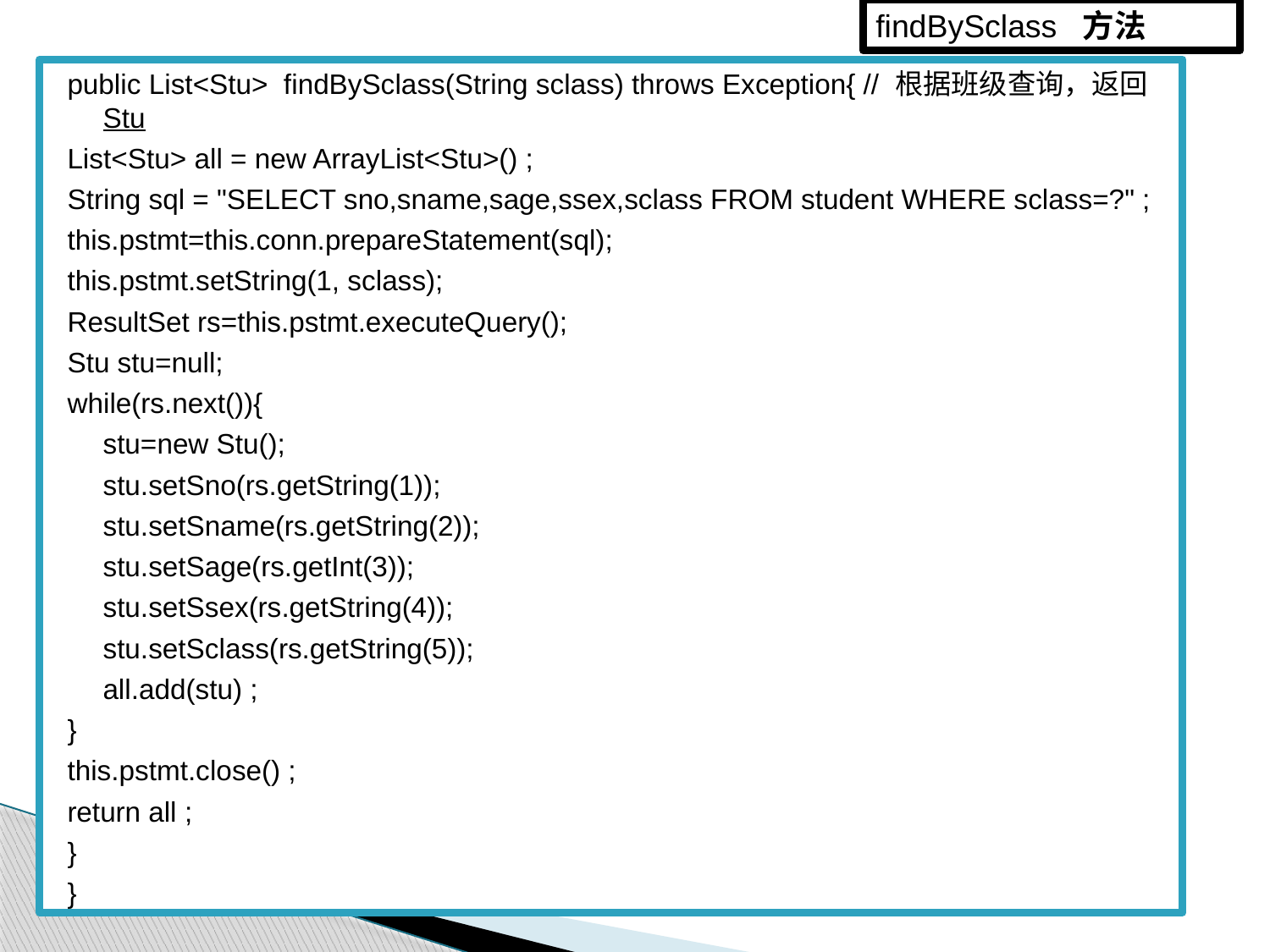

findBySclass  方法
public List<Stu>  findBySclass(String sclass) throws Exception{ // 根据班级查询，返回Stu
List<Stu> all = new ArrayList<Stu>() ;
String sql = "SELECT sno,sname,sage,ssex,sclass FROM student WHERE sclass=?" ;
this.pstmt=this.conn.prepareStatement(sql);
this.pstmt.setString(1, sclass);
ResultSet rs=this.pstmt.executeQuery();
Stu stu=null;
while(rs.next()){
	stu=new Stu();
	stu.setSno(rs.getString(1));
	stu.setSname(rs.getString(2));
	stu.setSage(rs.getInt(3));
	stu.setSsex(rs.getString(4));
	stu.setSclass(rs.getString(5));
	all.add(stu) ;
}
this.pstmt.close() ;
return all ;
}
}